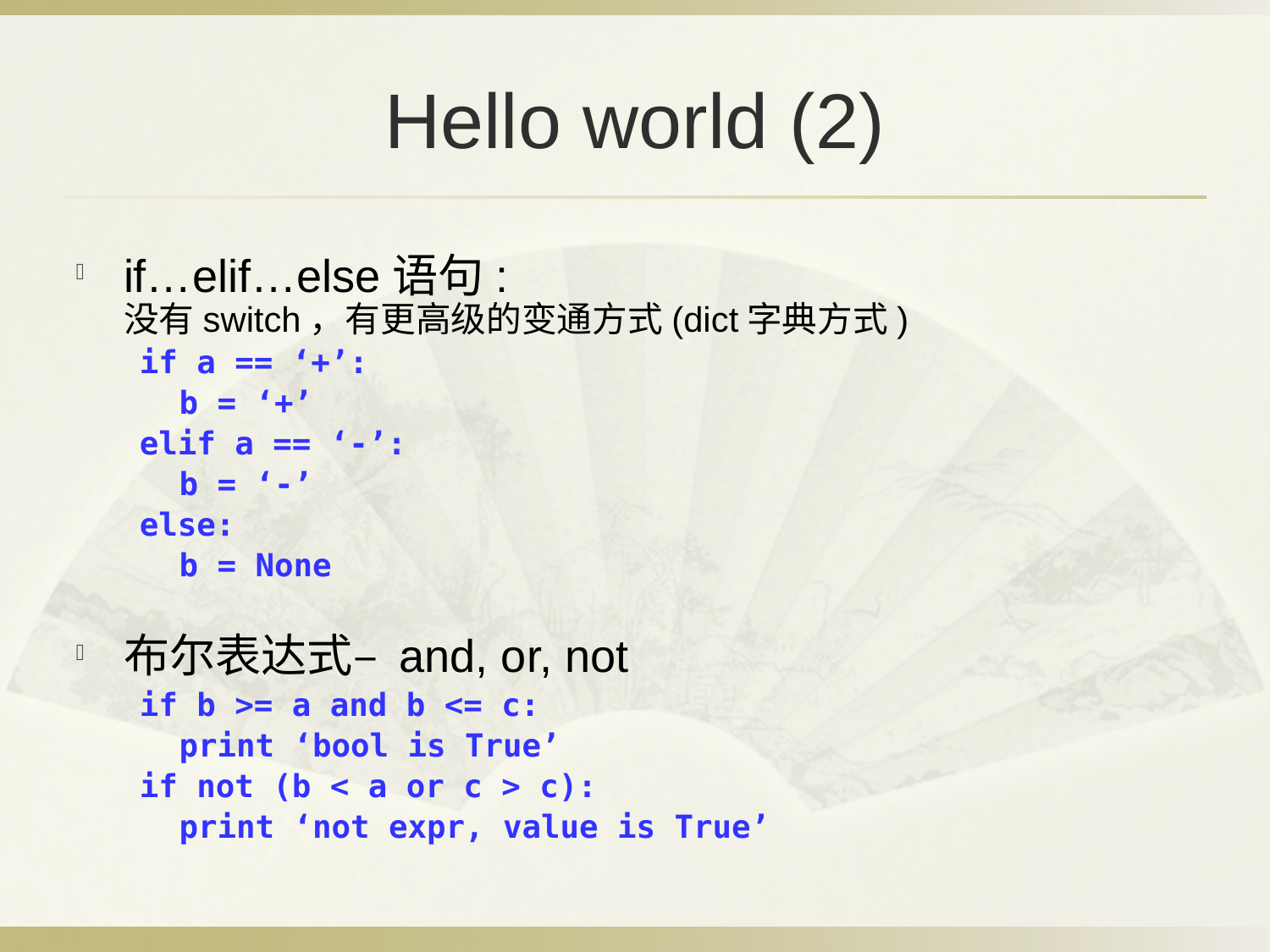

# Hello world (2)
if…elif…else语句:
没有switch，有更高级的变通方式(dict字典方式)
if a == ‘+’:
	b = ‘+’
elif a == ‘-’:
	b = ‘-’
else:
	b = None

布尔表达式– and, or, not
if b >= a and b <= c:
	print ‘bool is True’
if not (b < a or c > c):
	print ‘not expr, value is True’